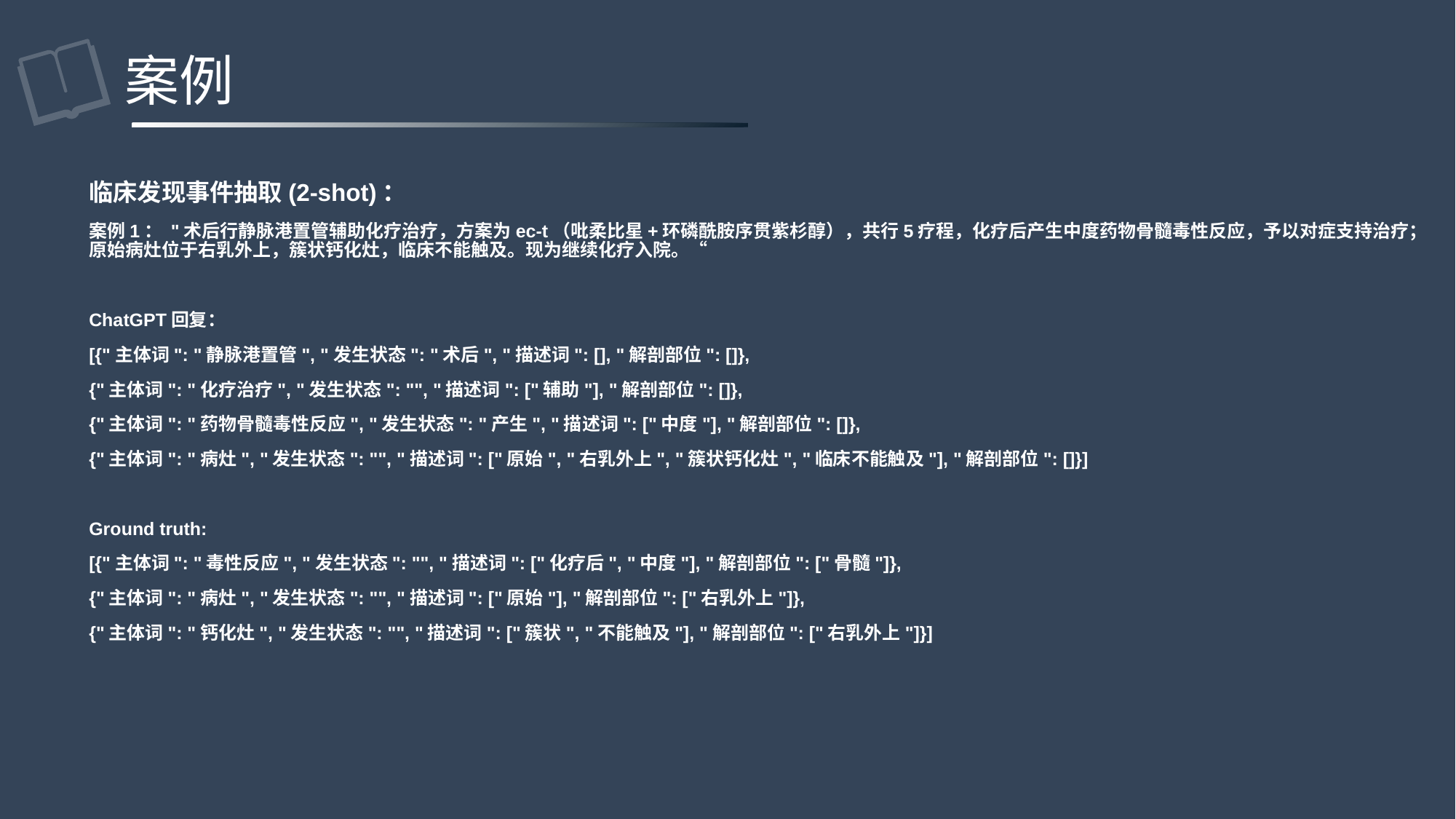

# 案例
临床发现事件抽取(2-shot)：
案例1： "术后行静脉港置管辅助化疗治疗，方案为ec-t（吡柔比星+环磷酰胺序贯紫杉醇），共行5疗程，化疗后产生中度药物骨髓毒性反应，予以对症支持治疗；原始病灶位于右乳外上，簇状钙化灶，临床不能触及。现为继续化疗入院。“

ChatGPT回复：
[{"主体词": "静脉港置管", "发生状态": "术后", "描述词": [], "解剖部位": []},
{"主体词": "化疗治疗", "发生状态": "", "描述词": ["辅助"], "解剖部位": []},
{"主体词": "药物骨髓毒性反应", "发生状态": "产生", "描述词": ["中度"], "解剖部位": []},
{"主体词": "病灶", "发生状态": "", "描述词": ["原始", "右乳外上", "簇状钙化灶", "临床不能触及"], "解剖部位": []}]

Ground truth:
[{"主体词": "毒性反应", "发生状态": "", "描述词": ["化疗后", "中度"], "解剖部位": ["骨髓"]},
{"主体词": "病灶", "发生状态": "", "描述词": ["原始"], "解剖部位": ["右乳外上"]},
{"主体词": "钙化灶", "发生状态": "", "描述词": ["簇状", "不能触及"], "解剖部位": ["右乳外上"]}]